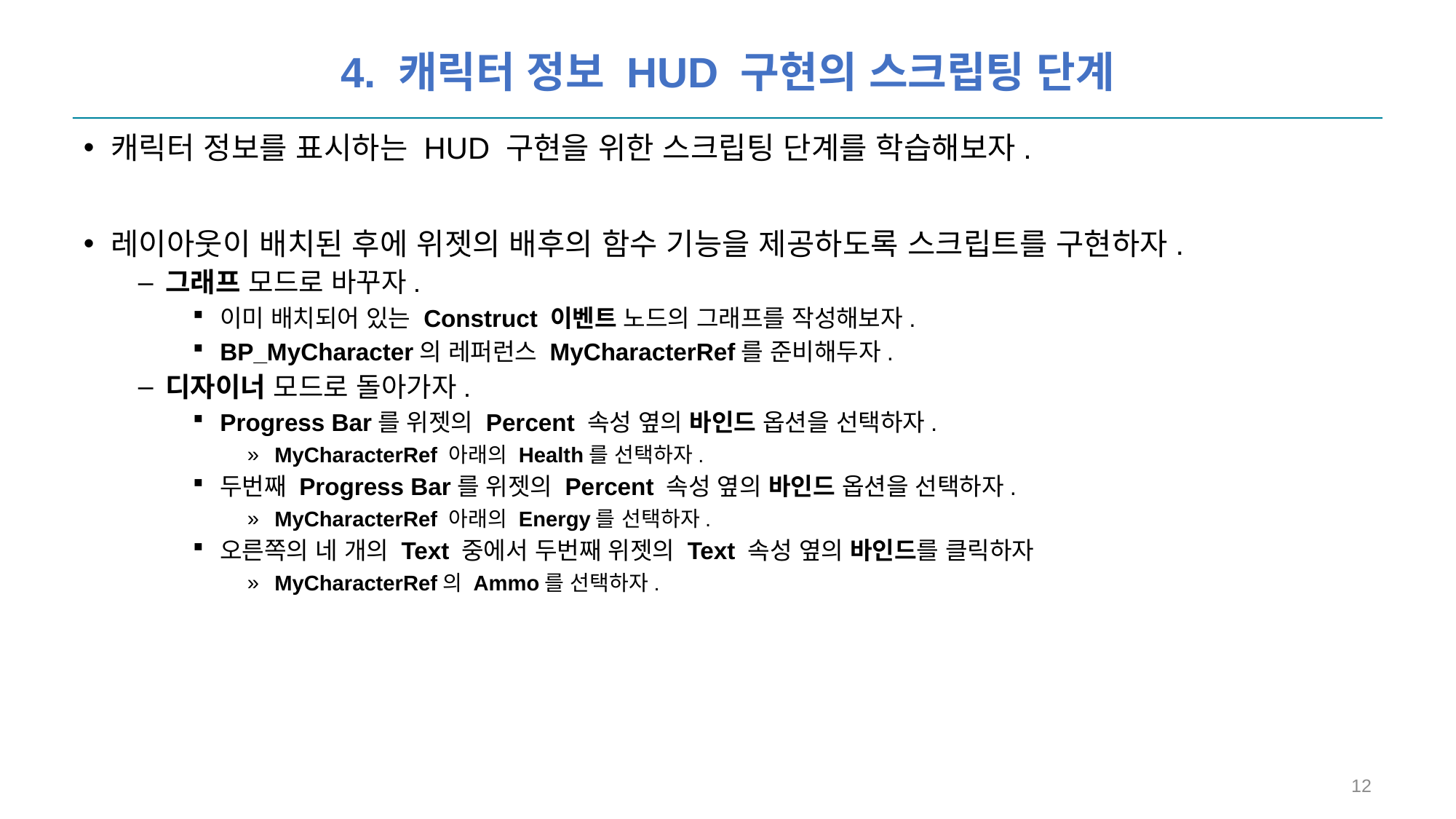

# 4. 캐릭터 정보 HUD 구현의 스크립팅 단계
캐릭터 정보를 표시하는 HUD 구현을 위한 스크립팅 단계를 학습해보자.

레이아웃이 배치된 후에 위젯의 배후의 함수 기능을 제공하도록 스크립트를 구현하자.
그래프 모드로 바꾸자.
이미 배치되어 있는 Construct 이벤트 노드의 그래프를 작성해보자.
BP_MyCharacter의 레퍼런스 MyCharacterRef를 준비해두자.
디자이너 모드로 돌아가자.
Progress Bar를 위젯의 Percent 속성 옆의 바인드 옵션을 선택하자.
MyCharacterRef 아래의 Health를 선택하자.
두번째 Progress Bar를 위젯의 Percent 속성 옆의 바인드 옵션을 선택하자.
MyCharacterRef 아래의 Energy를 선택하자.
오른쪽의 네 개의 Text 중에서 두번째 위젯의 Text 속성 옆의 바인드를 클릭하자
MyCharacterRef의 Ammo를 선택하자.

12